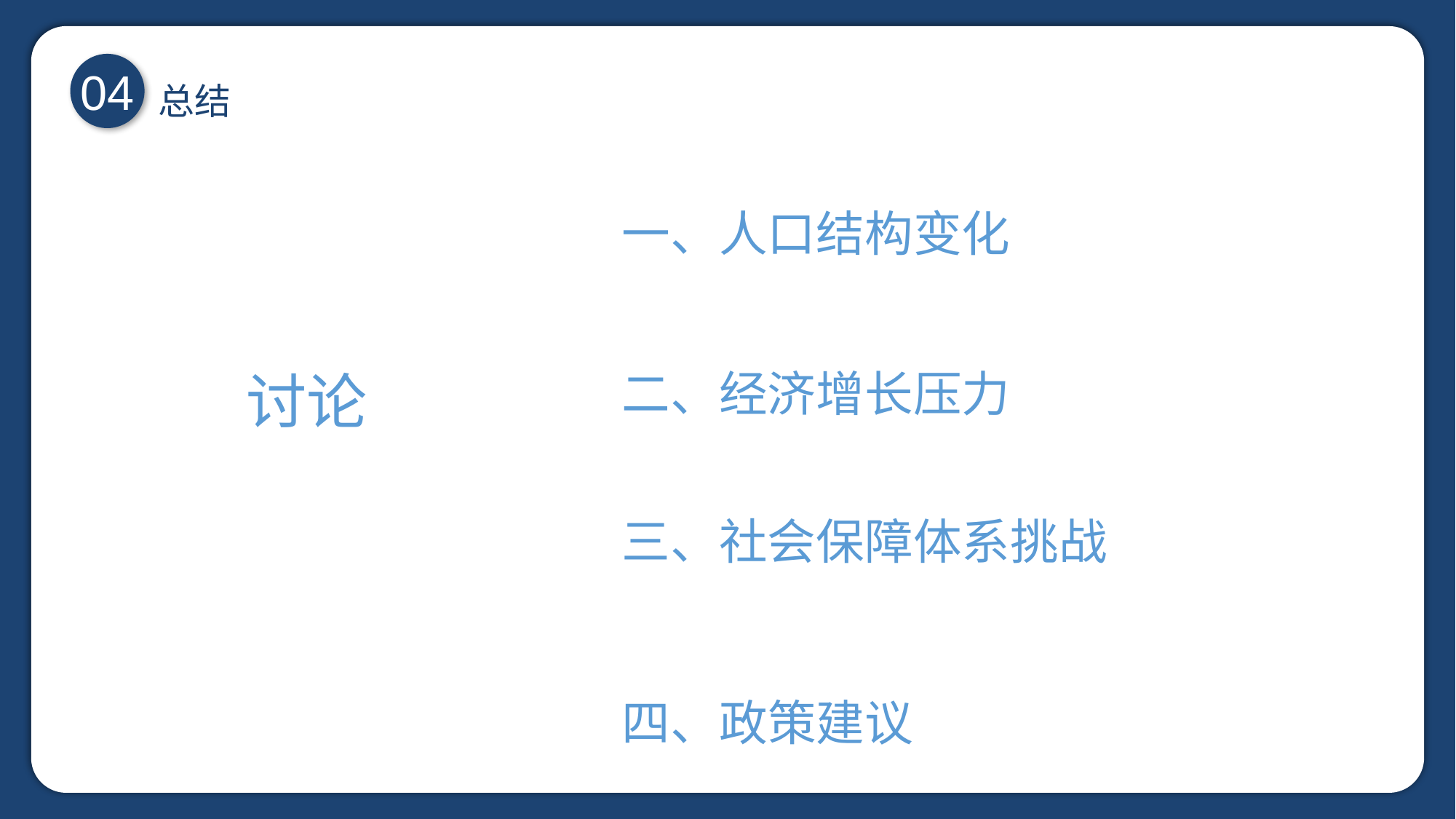

总结

04
一、人口结构变化
二、经济增长压力
讨论

三、社会保障体系挑战

四、政策建议